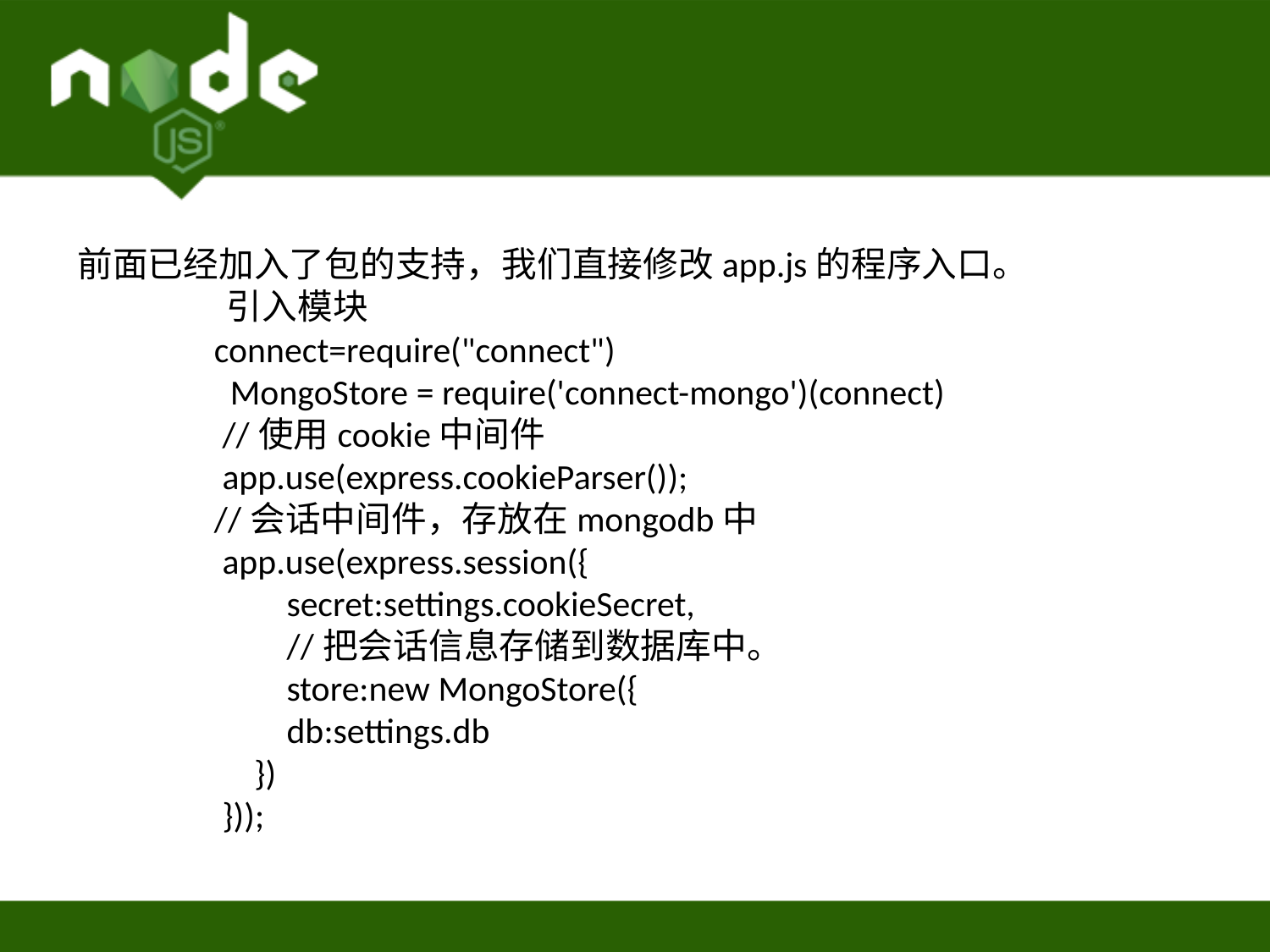

前面已经加入了包的支持，我们直接修改app.js的程序入口。
                  引入模块
                 connect=require("connect")
                   MongoStore = require('connect-mongo')(connect)
                  //使用cookie中间件
                  app.use(express.cookieParser());
                 //会话中间件，存放在mongodb中
                  app.use(express.session({
                          secret:settings.cookieSecret,
                          //把会话信息存储到数据库中。
                          store:new MongoStore({
                          db:settings.db
                      })
                  }));